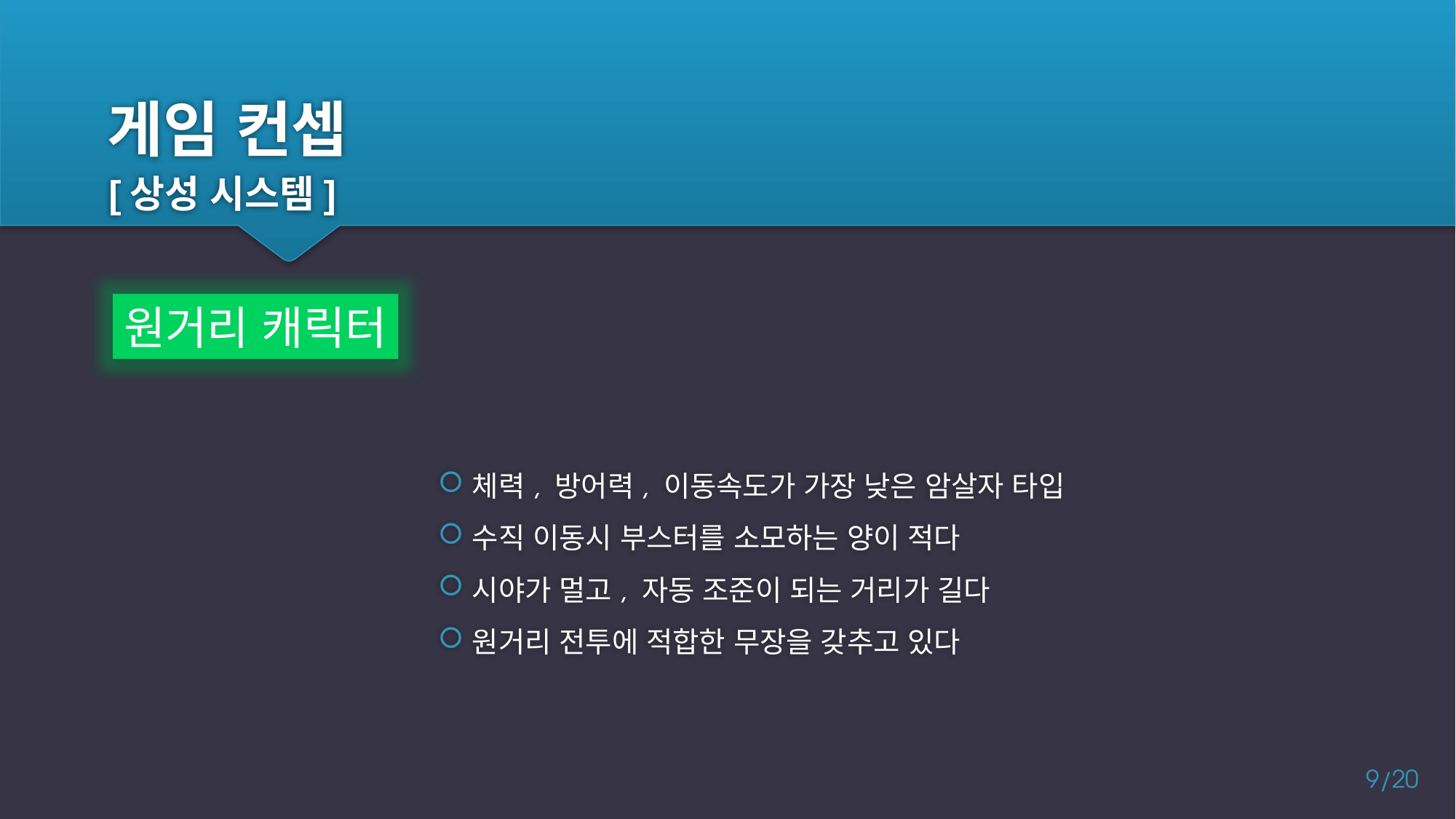

# 게임 컨셉
[상성 시스템]
원거리 캐릭터
체력, 방어력, 이동속도가 가장 낮은 암살자 타입
수직 이동시 부스터를 소모하는 양이 적다
시야가 멀고, 자동 조준이 되는 거리가 길다
원거리 전투에 적합한 무장을 갖추고 있다
9/20